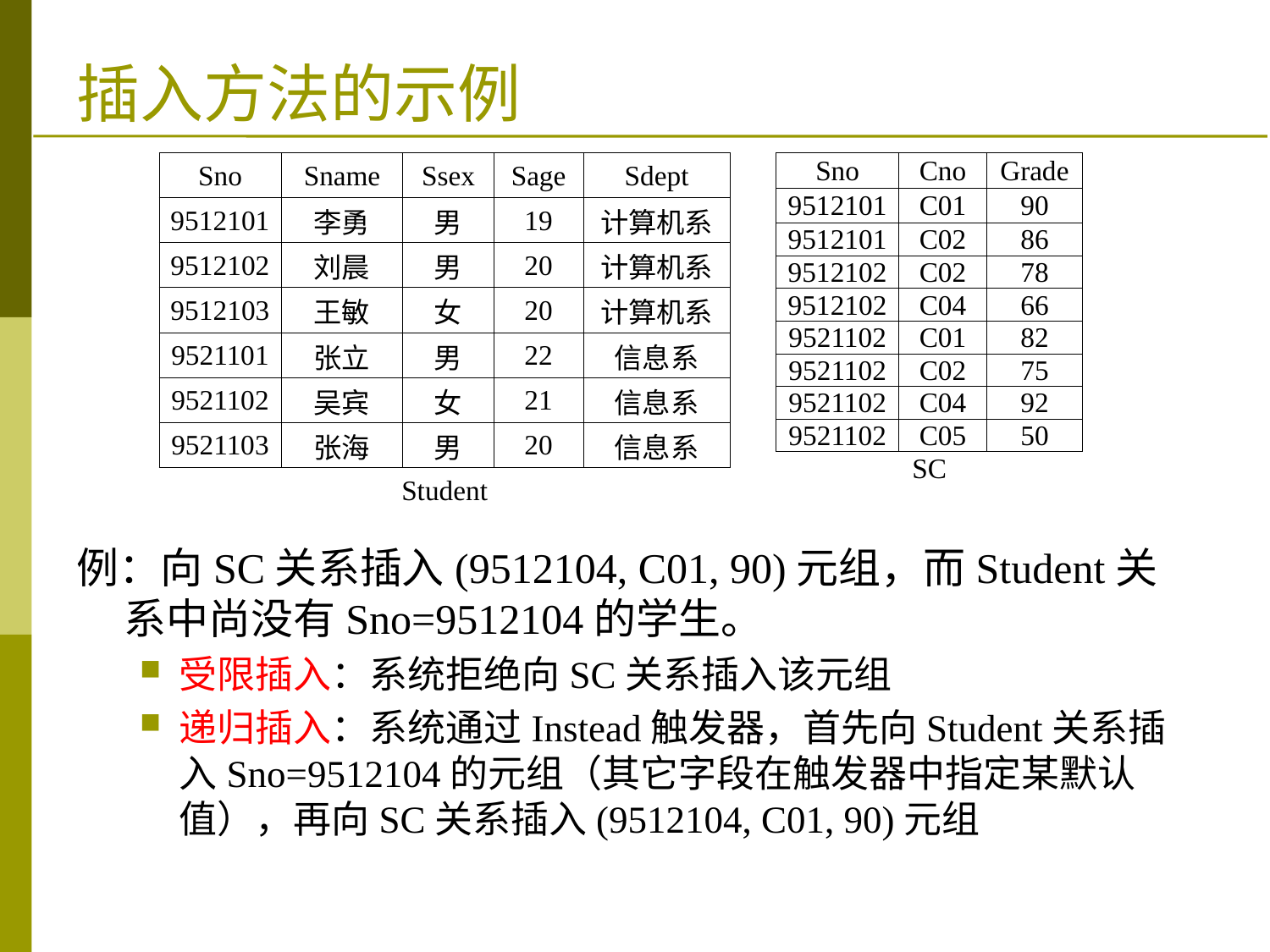

# 插入方法的示例
| Sno | Cno | Grade |
| --- | --- | --- |
| 9512101 | C01 | 90 |
| 9512101 | C02 | 86 |
| 9512102 | C02 | 78 |
| 9512102 | C04 | 66 |
| 9521102 | C01 | 82 |
| 9521102 | C02 | 75 |
| 9521102 | C04 | 92 |
| 9521102 | C05 | 50 |
| SC |  |  |
| Sno | Sname | Ssex | Sage | Sdept |
| --- | --- | --- | --- | --- |
| 9512101 | 李勇 | 男 | 19 | 计算机系 |
| 9512102 | 刘晨 | 男 | 20 | 计算机系 |
| 9512103 | 王敏 | 女 | 20 | 计算机系 |
| 9521101 | 张立 | 男 | 22 | 信息系 |
| 9521102 | 吴宾 | 女 | 21 | 信息系 |
| 9521103 | 张海 | 男 | 20 | 信息系 |
| Student |  |  |  |  |
例：向SC关系插入(9512104, C01, 90)元组，而Student关系中尚没有Sno=9512104的学生。
受限插入：系统拒绝向SC关系插入该元组
递归插入：系统通过Instead触发器，首先向Student关系插入Sno=9512104的元组（其它字段在触发器中指定某默认值），再向SC关系插入(9512104, C01, 90)元组